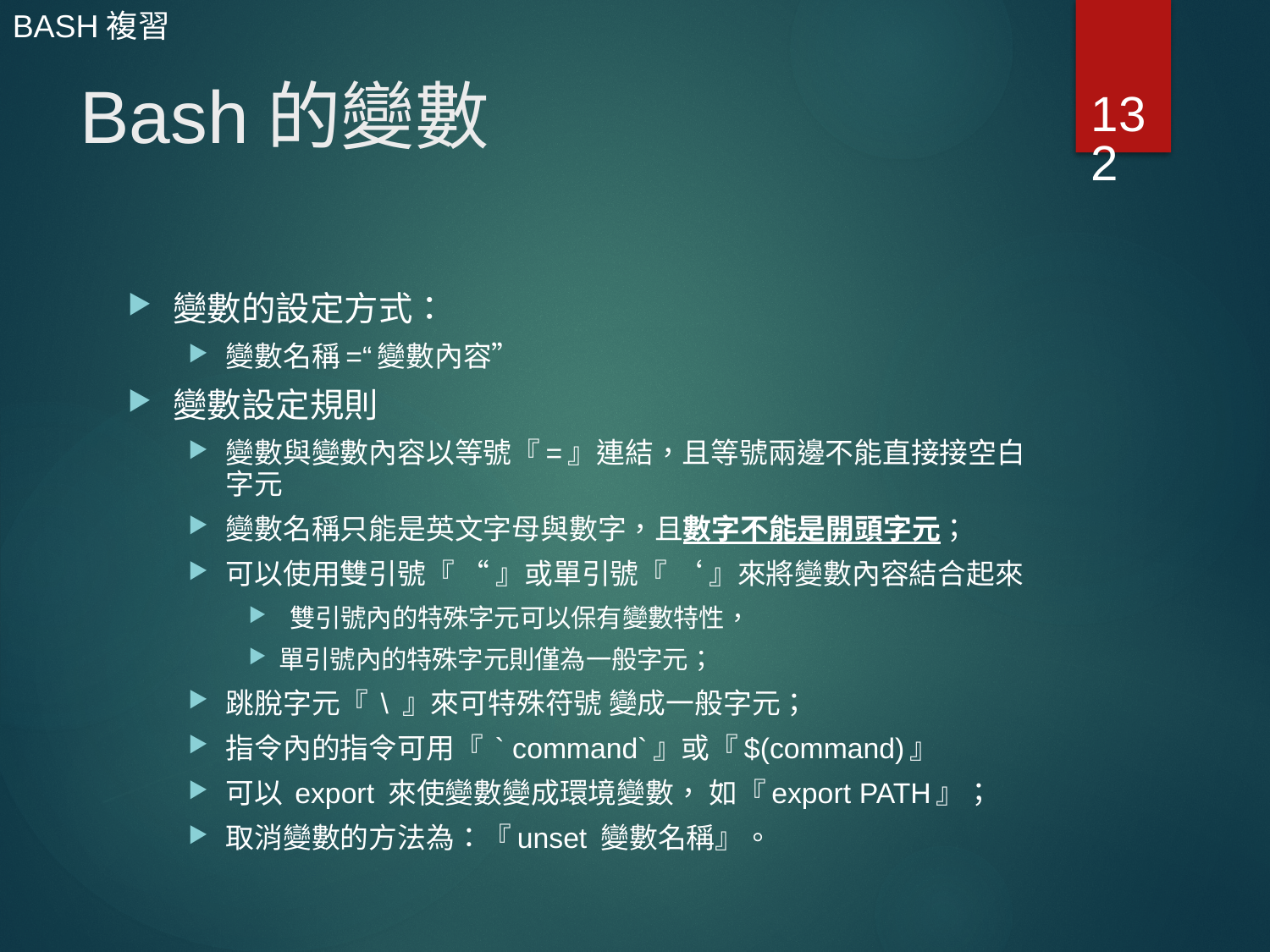

BASH複習
132
# Bash的變數
變數的設定方式：
變數名稱=“變數內容”
變數設定規則
變數與變數內容以等號『=』連結，且等號兩邊不能直接接空白字元
變數名稱只能是英文字母與數字，且數字不能是開頭字元；
可以使用雙引號『 “ 』或單引號『 ‘ 』來將變數內容結合起來
 雙引號內的特殊字元可以保有變數特性，
單引號內的特殊字元則僅為一般字元；
跳脫字元『 \ 』來可特殊符號 變成一般字元；
指令內的指令可用『 ` command`』或『$(command)』
可以 export 來使變數變成環境變數， 如『export PATH』；
取消變數的方法為：『unset 變數名稱』。